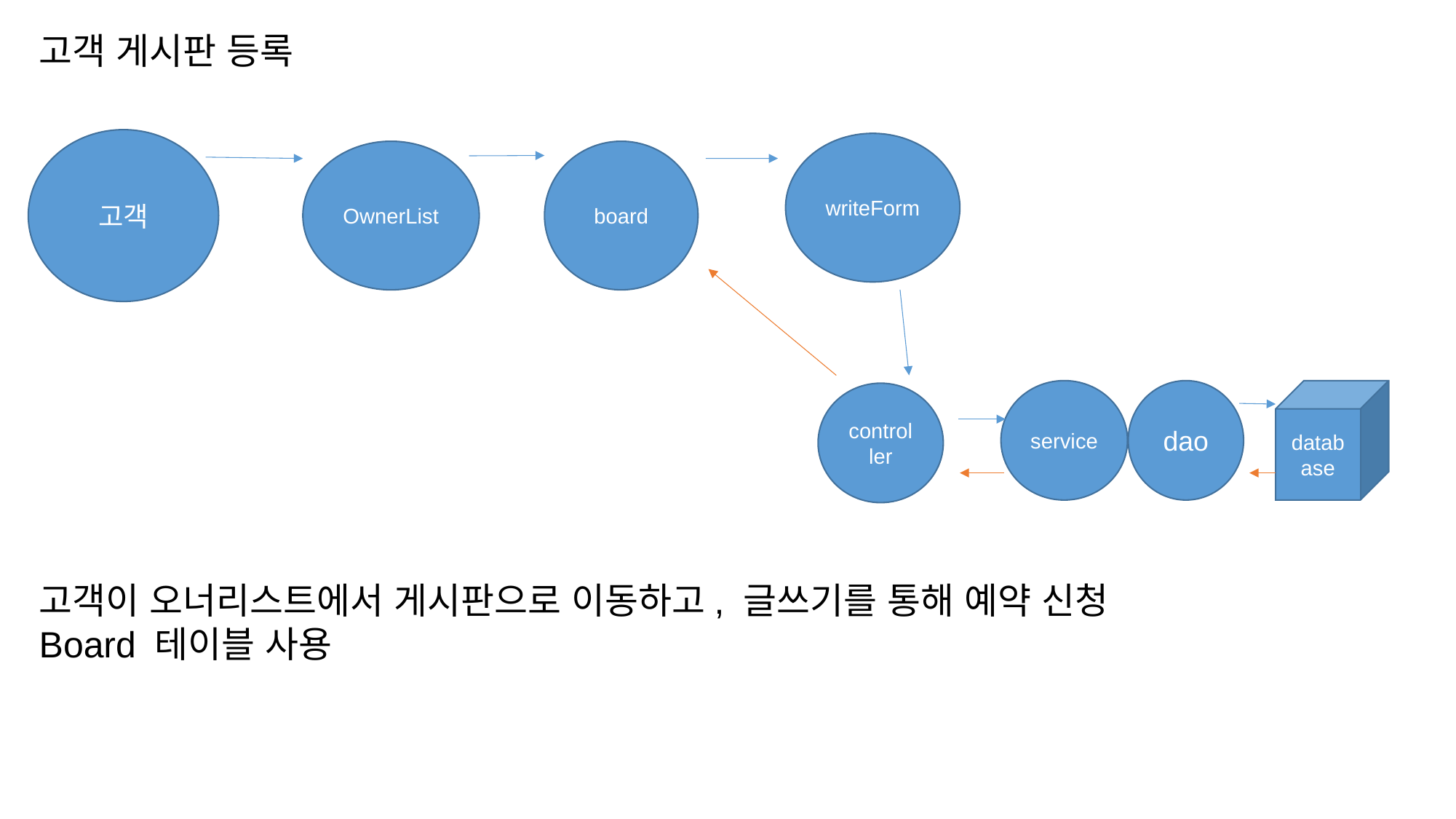

고객 게시판 등록
고객
writeForm
board
OwnerList
dao
service
database
controller
고객이 오너리스트에서 게시판으로 이동하고, 글쓰기를 통해 예약 신청
Board 테이블 사용